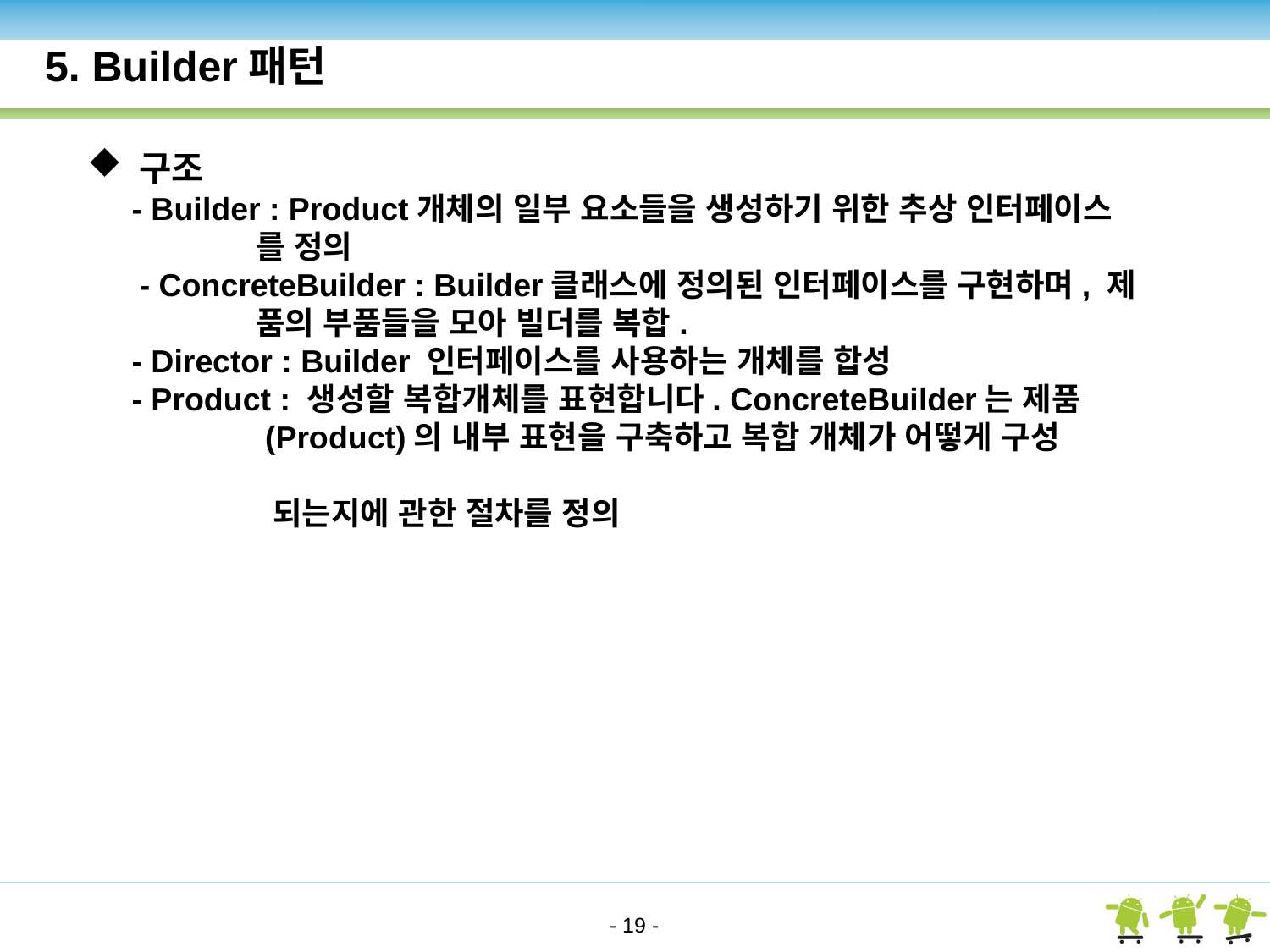

5. Builder패턴
 구조
     - Builder : Product개체의 일부 요소들을 생성하기 위한 추상 인터페이스
                   를 정의
     - ConcreteBuilder : Builder클래스에 정의된 인터페이스를 구현하며, 제
                   품의 부품들을 모아 빌더를 복합.
     - Director : Builder 인터페이스를 사용하는 개체를 합성
     - Product : 생성할 복합개체를 표현합니다. ConcreteBuilder는 제품
                    (Product)의 내부 표현을 구축하고 복합 개체가 어떻게 구성
                    되는지에 관한 절차를 정의

- 19 -